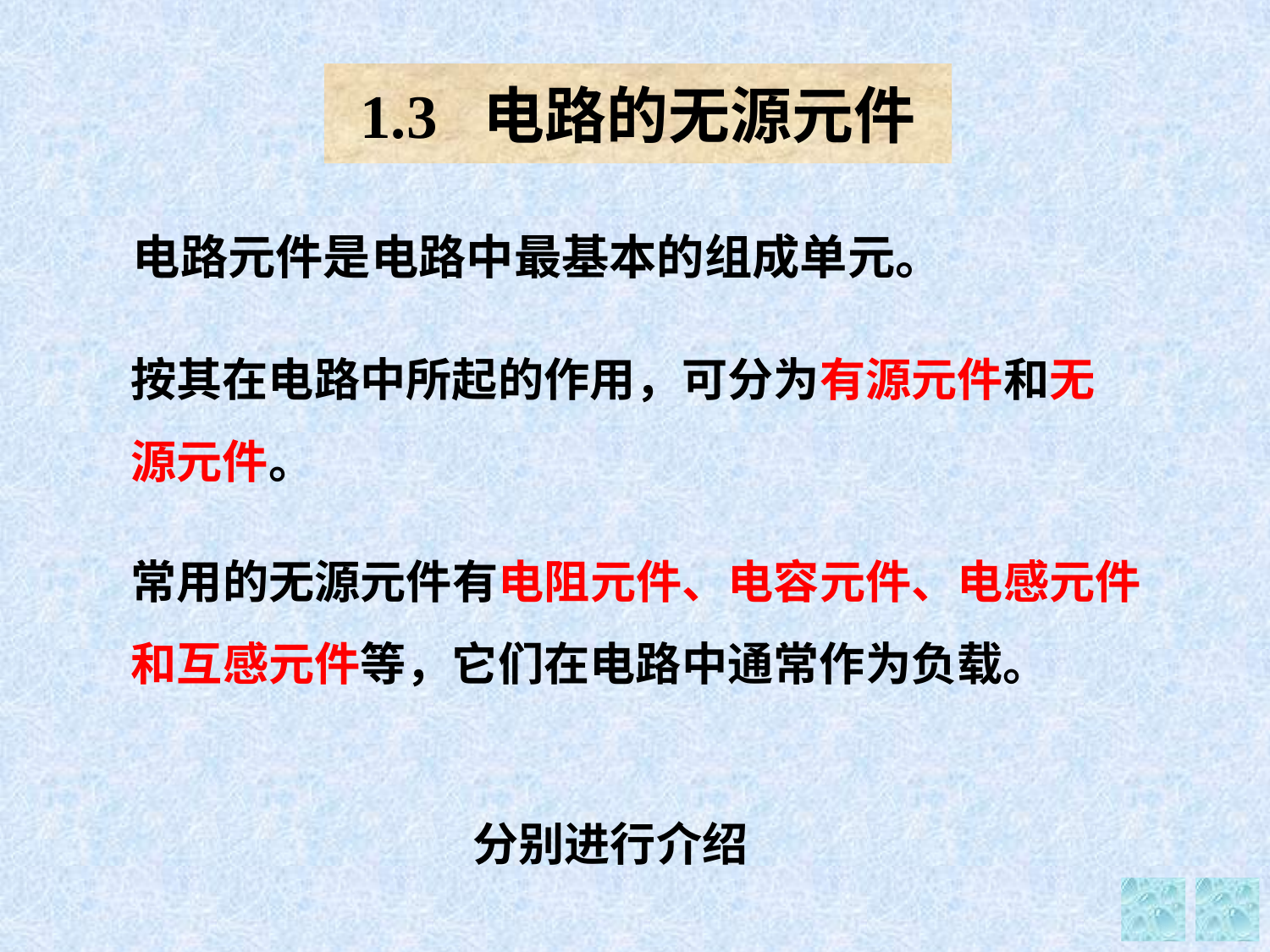

# 1.3  电路的无源元件
电路元件是电路中最基本的组成单元。
按其在电路中所起的作用，可分为有源元件和无源元件。
常用的无源元件有电阻元件、电容元件、电感元件和互感元件等，它们在电路中通常作为负载。
分别进行介绍